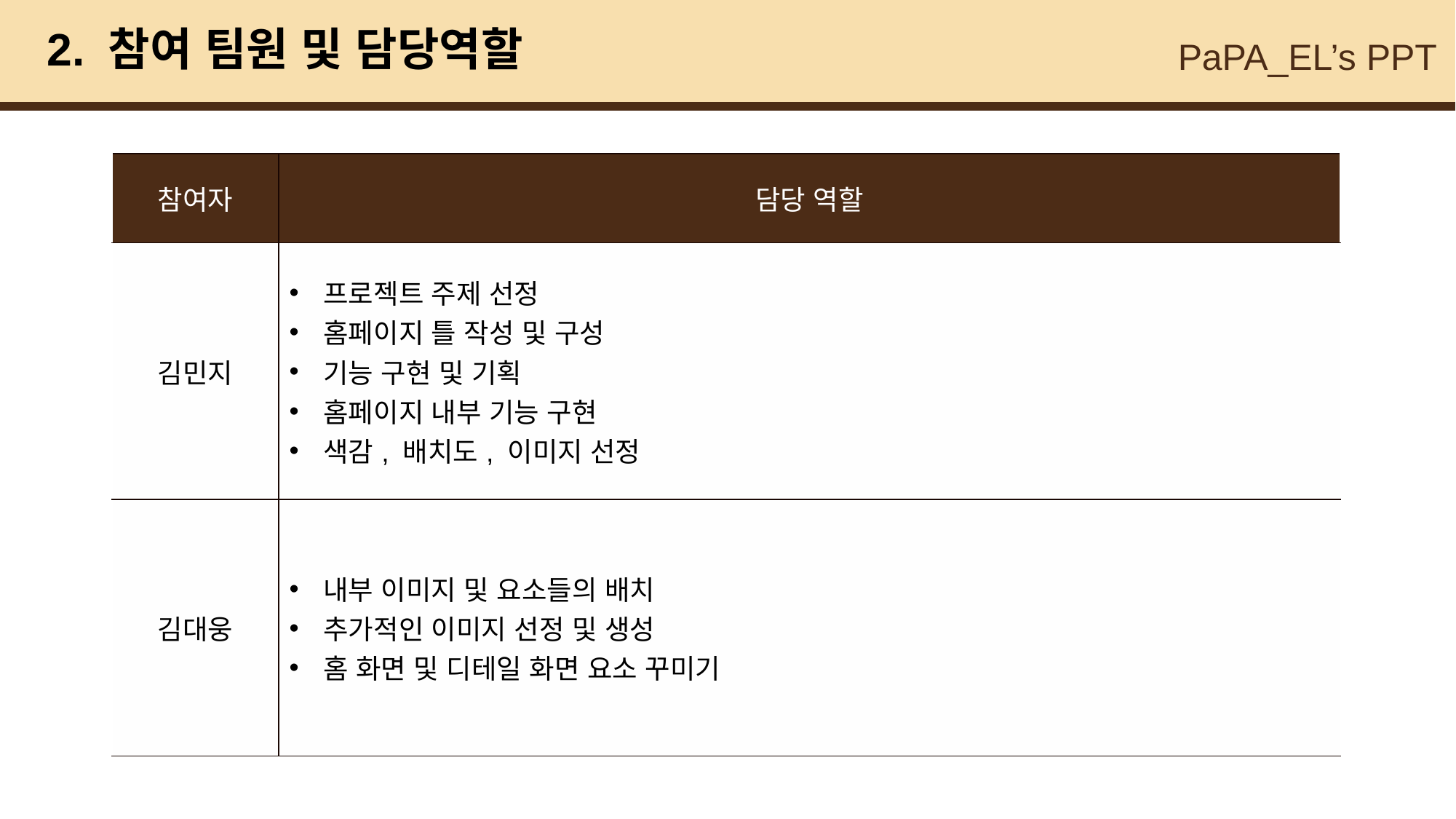

# 2. 참여 팀원 및 담당역할
| 참여자 | 담당 역할 |
| --- | --- |
| 김민지 | 프로젝트 주제 선정 홈페이지 틀 작성 및 구성 기능 구현 및 기획 홈페이지 내부 기능 구현 색감, 배치도, 이미지 선정 |
| 김대웅 | 내부 이미지 및 요소들의 배치 추가적인 이미지 선정 및 생성 홈 화면 및 디테일 화면 요소 꾸미기 |